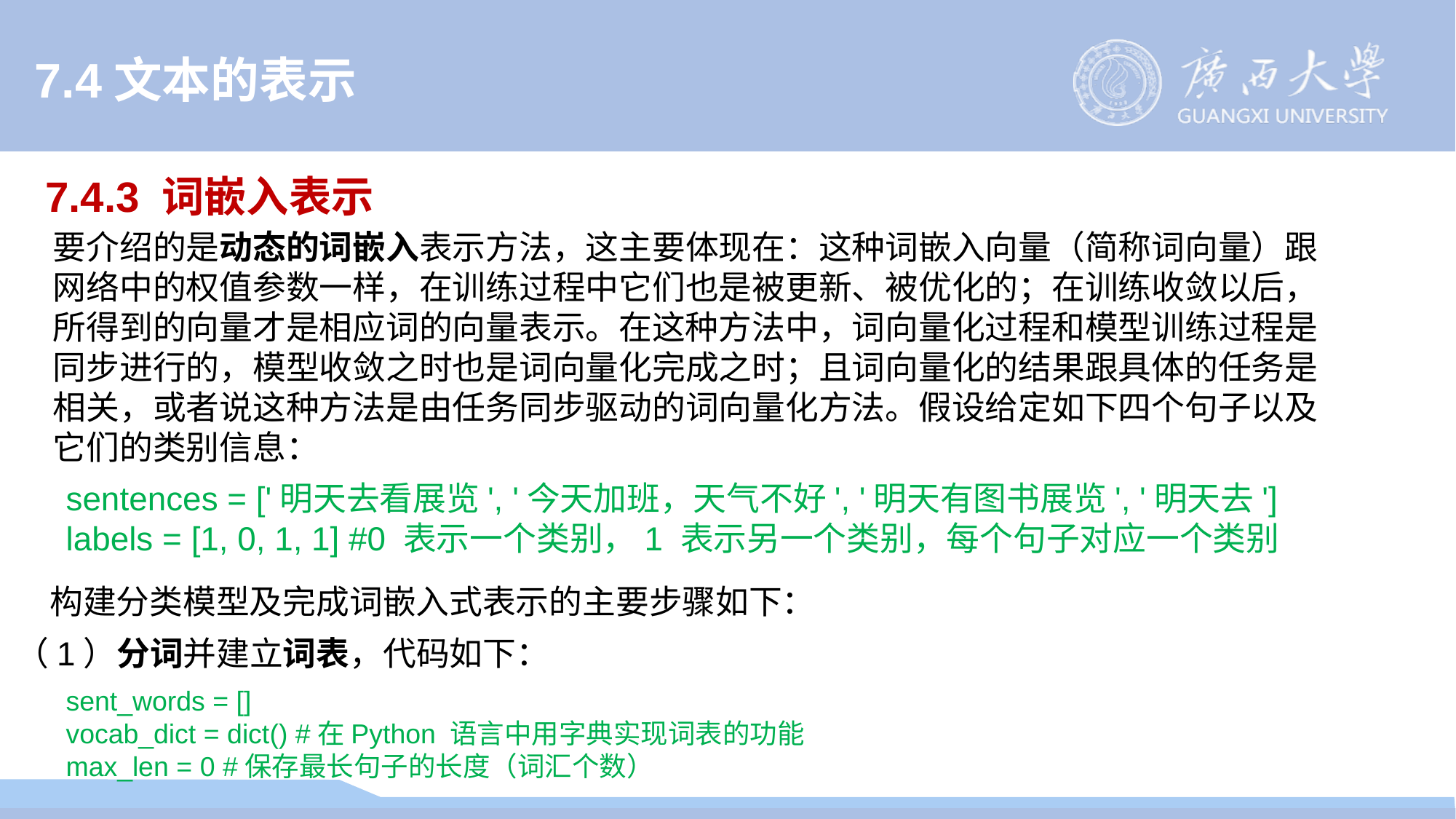

7.4文本的表示
7.4.3 词嵌入表示
要介绍的是动态的词嵌入表示方法，这主要体现在：这种词嵌入向量（简称词向量）跟网络中的权值参数一样，在训练过程中它们也是被更新、被优化的；在训练收敛以后，所得到的向量才是相应词的向量表示。在这种方法中，词向量化过程和模型训练过程是同步进行的，模型收敛之时也是词向量化完成之时；且词向量化的结果跟具体的任务是相关，或者说这种方法是由任务同步驱动的词向量化方法。假设给定如下四个句子以及它们的类别信息：
sentences = ['明天去看展览', '今天加班，天气不好', '明天有图书展览', '明天去']
labels = [1, 0, 1, 1] #0 表示一个类别，1 表示另一个类别，每个句子对应一个类别
构建分类模型及完成词嵌入式表示的主要步骤如下：
（1）分词并建立词表，代码如下：
sent_words = []
vocab_dict = dict() #在Python 语言中用字典实现词表的功能
max_len = 0 #保存最长句子的长度（词汇个数）